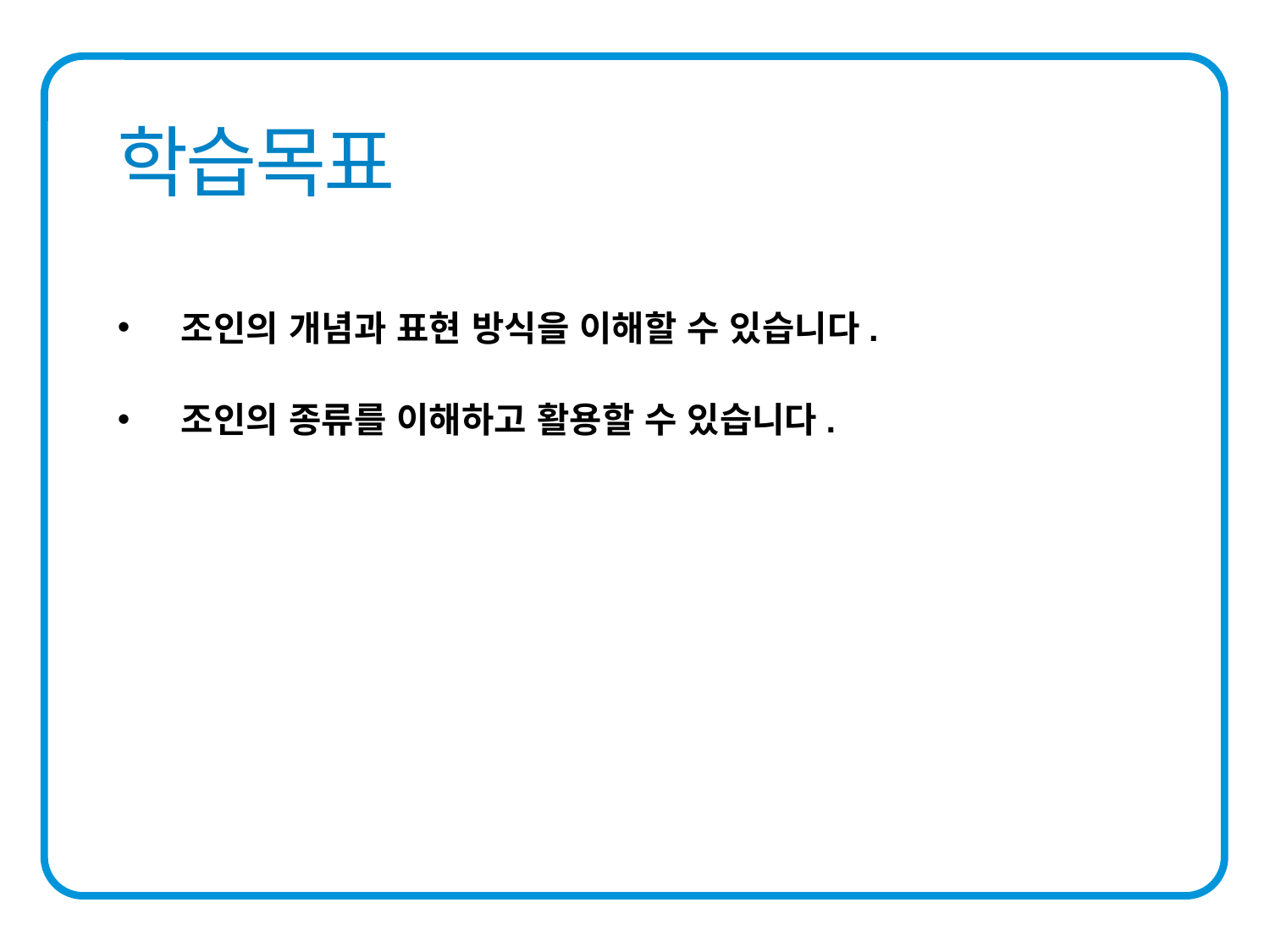

조인의 개념과 표현 방식을 이해할 수 있습니다.
조인의 종류를 이해하고 활용할 수 있습니다.